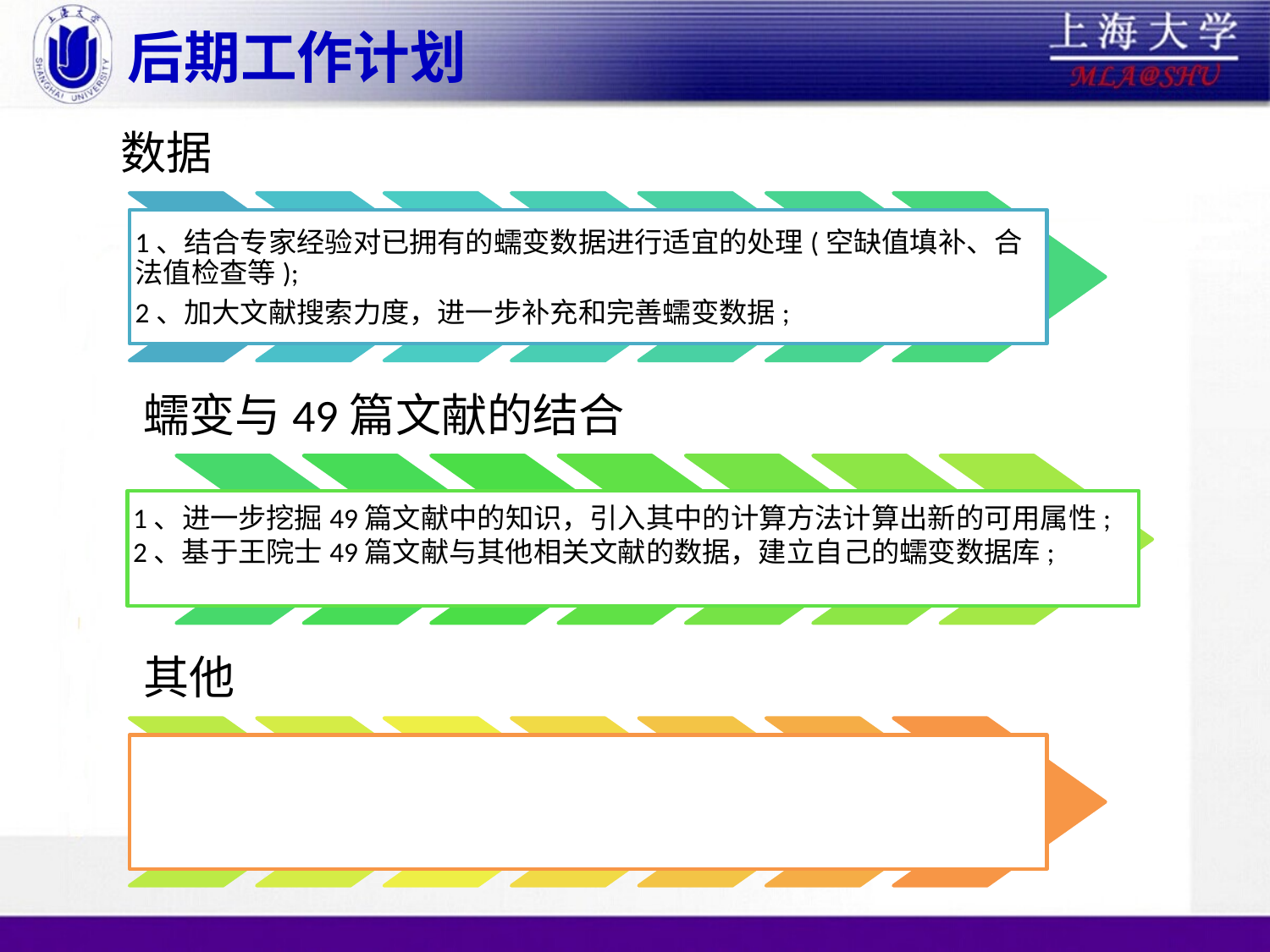

# 后期工作计划
数据

1、结合专家经验对已拥有的蠕变数据进行适宜的处理(空缺值填补、合法值检查等);
2、加大文献搜索力度，进一步补充和完善蠕变数据;

蠕变与49篇文献的结合
1、进一步挖掘49篇文献中的知识，引入其中的计算方法计算出新的可用属性;
2、基于王院士49篇文献与其他相关文献的数据，建立自己的蠕变数据库;

其他